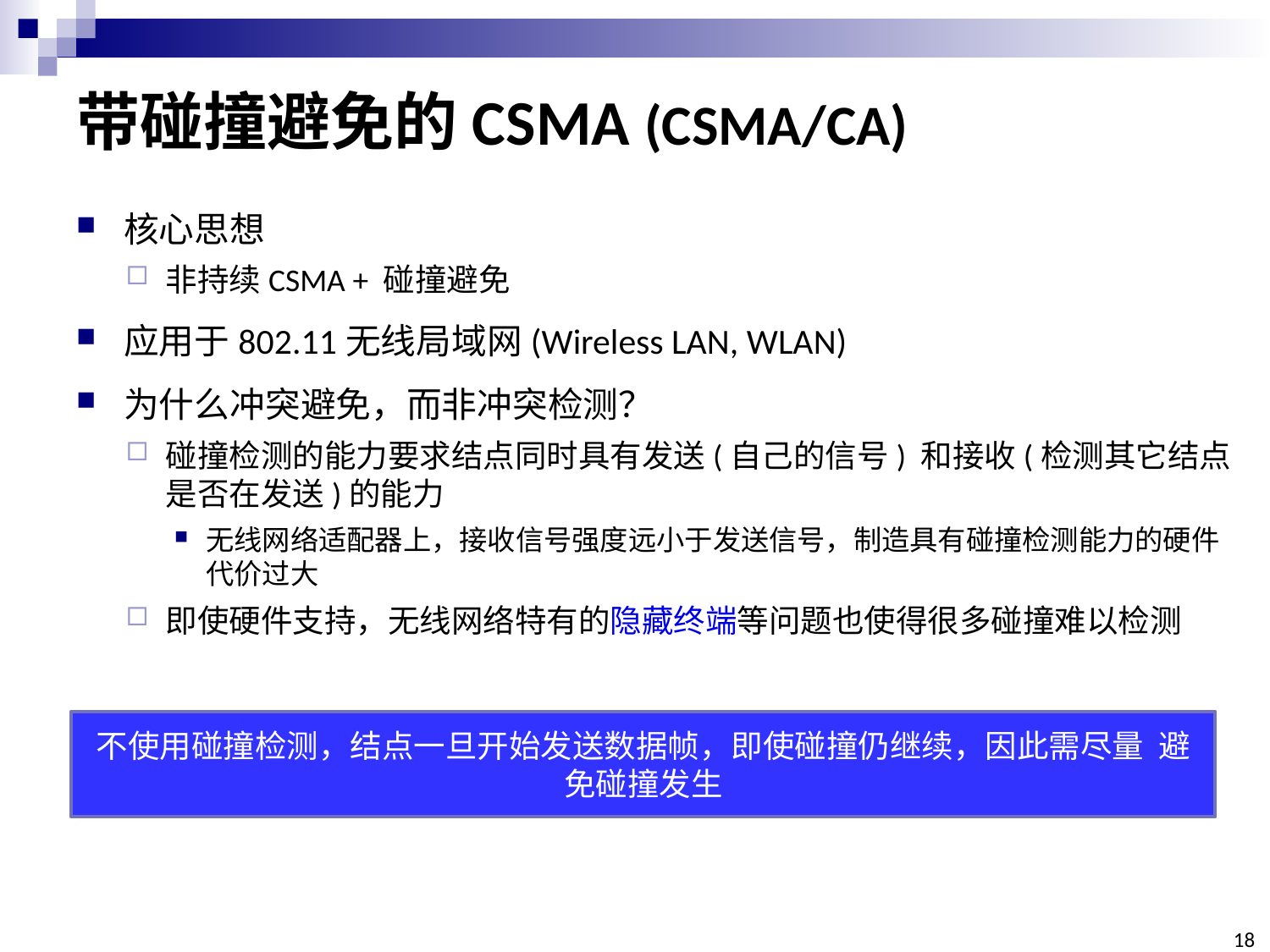

# 带碰撞避免的CSMA (CSMA/CA)
核心思想
非持续CSMA + 碰撞避免
应用于802.11无线局域网(Wireless LAN, WLAN)
为什么冲突避免，而非冲突检测？
碰撞检测的能力要求结点同时具有发送(自己的信号) 和接收(检测其它结点是否在发送)的能力
无线网络适配器上，接收信号强度远小于发送信号，制造具有碰撞检测能力的硬件代价过大
即使硬件支持，无线网络特有的隐藏终端等问题也使得很多碰撞难以检测
不使用碰撞检测，结点一旦开始发送数据帧，即使碰撞仍继续，因此需尽量  避免碰撞发生
18